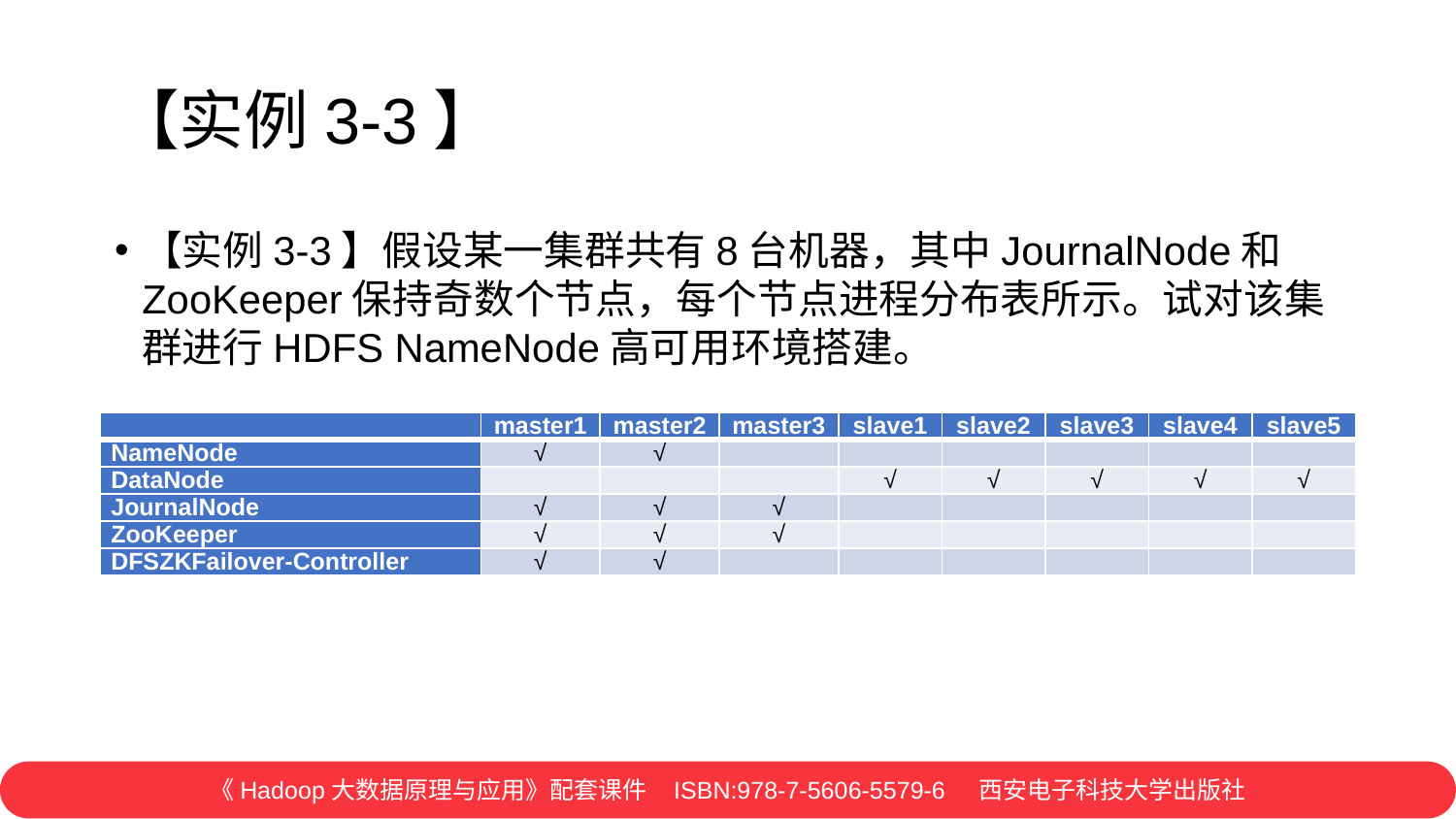

# 【实例3-3】
【实例3-3】假设某一集群共有8台机器，其中JournalNode和ZooKeeper保持奇数个节点，每个节点进程分布表所示。试对该集群进行HDFS NameNode高可用环境搭建。
|  | master1 | master2 | master3 | slave1 | slave2 | slave3 | slave4 | slave5 |
| --- | --- | --- | --- | --- | --- | --- | --- | --- |
| NameNode | √ | √ |  |  |  |  |  |  |
| DataNode |  |  |  | √ | √ | √ | √ | √ |
| JournalNode | √ | √ | √ |  |  |  |  |  |
| ZooKeeper | √ | √ | √ |  |  |  |  |  |
| DFSZKFailover-Controller | √ | √ |  |  |  |  |  |  |